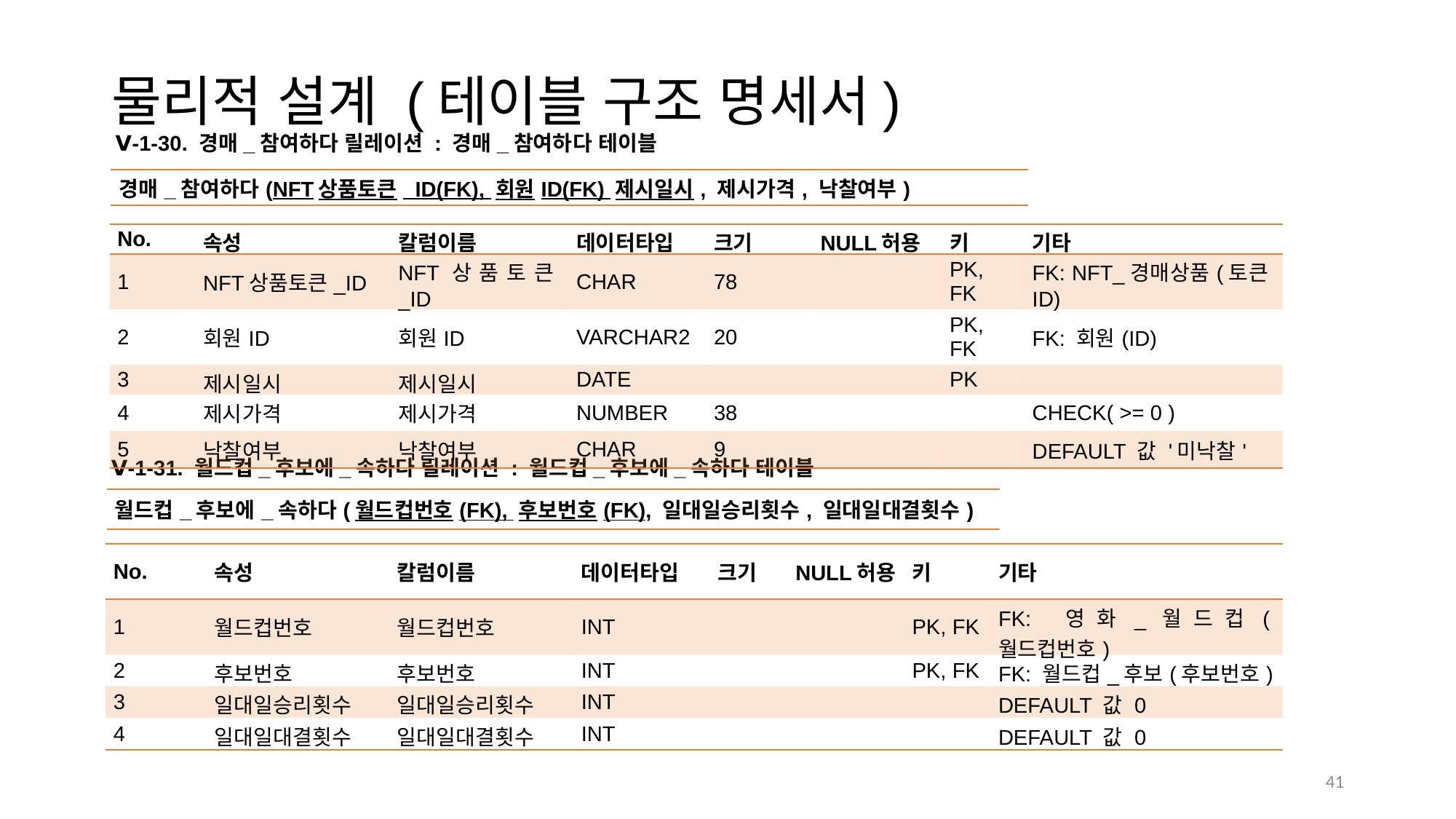

물리적 설계 (테이블 구조 명세서)
  Ⅴ-1-30. 경매_참여하다 릴레이션 : 경매_참여하다 테이블
| 경매\_참여하다(NFT상품토큰\_ID(FK), 회원ID(FK) 제시일시, 제시가격, 낙찰여부) |
| --- |
| No. | 속성 | 칼럼이름 | 데이터타입 | 크기 | NULL허용 | 키 | 기타 |
| --- | --- | --- | --- | --- | --- | --- | --- |
| 1 | NFT상품토큰\_ID | NFT상품토큰\_ID | CHAR | 78 |  | PK, FK | FK: NFT\_경매상품(토큰ID) |
| 2 | 회원ID | 회원ID | VARCHAR2 | 20 |  | PK, FK | FK: 회원(ID) |
| 3 | 제시일시 | 제시일시 | DATE |  |  | PK |  |
| 4 | 제시가격 | 제시가격 | NUMBER | 38 |  |  | CHECK( >= 0 ) |
| 5 | 낙찰여부 | 낙찰여부 | CHAR | 9 |  |  | DEFAULT 값 '미낙찰' |
Ⅴ-1-31. 월드컵_후보에_속하다 릴레이션 : 월드컵_후보에_속하다 테이블
| 월드컵\_후보에\_속하다(월드컵번호(FK), 후보번호(FK), 일대일승리횟수, 일대일대결횟수) |
| --- |
| No. | 속성 | 칼럼이름 | 데이터타입 | 크기 | NULL허용 | 키 | 기타 |
| --- | --- | --- | --- | --- | --- | --- | --- |
| 1 | 월드컵번호 | 월드컵번호 | INT |  |  | PK, FK | FK: 영화\_월드컵(월드컵번호) |
| 2 | 후보번호 | 후보번호 | INT |  |  | PK, FK | FK: 월드컵\_후보(후보번호) |
| 3 | 일대일승리횟수 | 일대일승리횟수 | INT |  |  |  | DEFAULT 값 0 |
| 4 | 일대일대결횟수 | 일대일대결횟수 | INT |  |  |  | DEFAULT 값 0 |
41